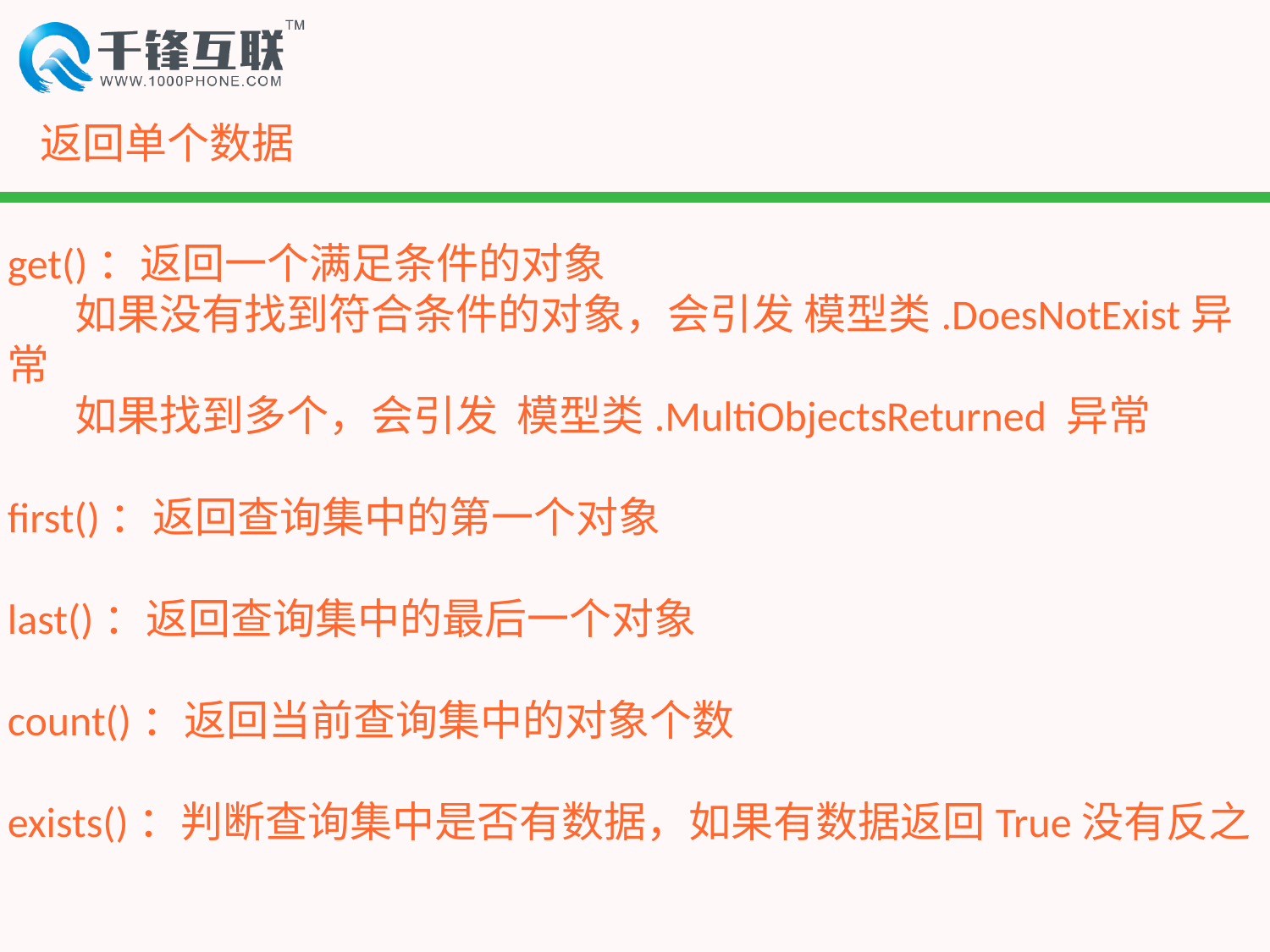

# 返回单个数据
get()：返回一个满足条件的对象
      如果没有找到符合条件的对象，会引发 模型类.DoesNotExist异常
      如果找到多个，会引发  模型类.MultiObjectsReturned 异常

first()：返回查询集中的第一个对象

last()：返回查询集中的最后一个对象

count()：返回当前查询集中的对象个数

exists()：判断查询集中是否有数据，如果有数据返回True没有反之